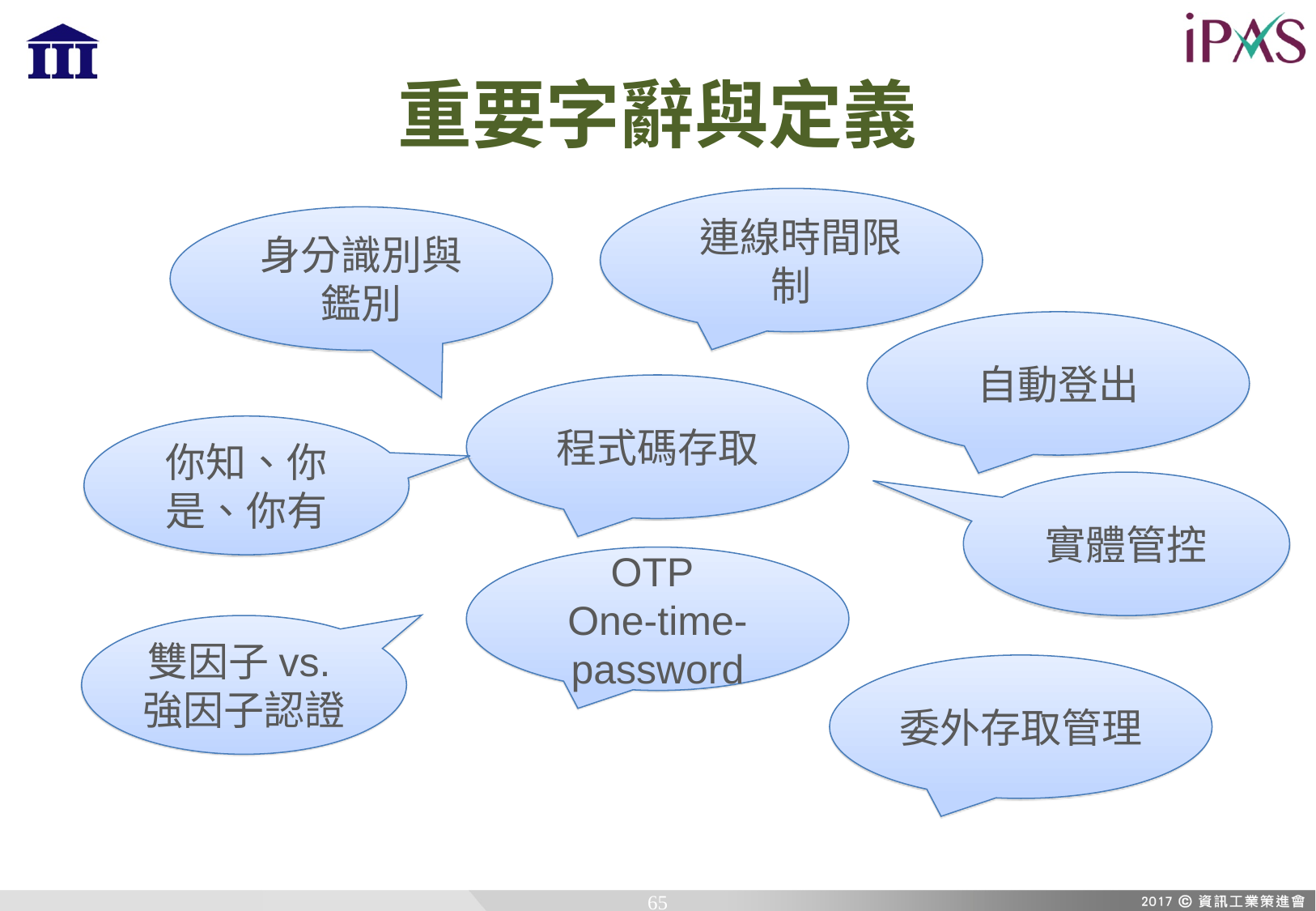

# 重要字辭與定義
 連線時間限制
身分識別與
鑑別
自動登出
程式碼存取
你知、你是、你有
實體管控
OTP
One-time-password
雙因子vs.強因子認證
委外存取管理
65